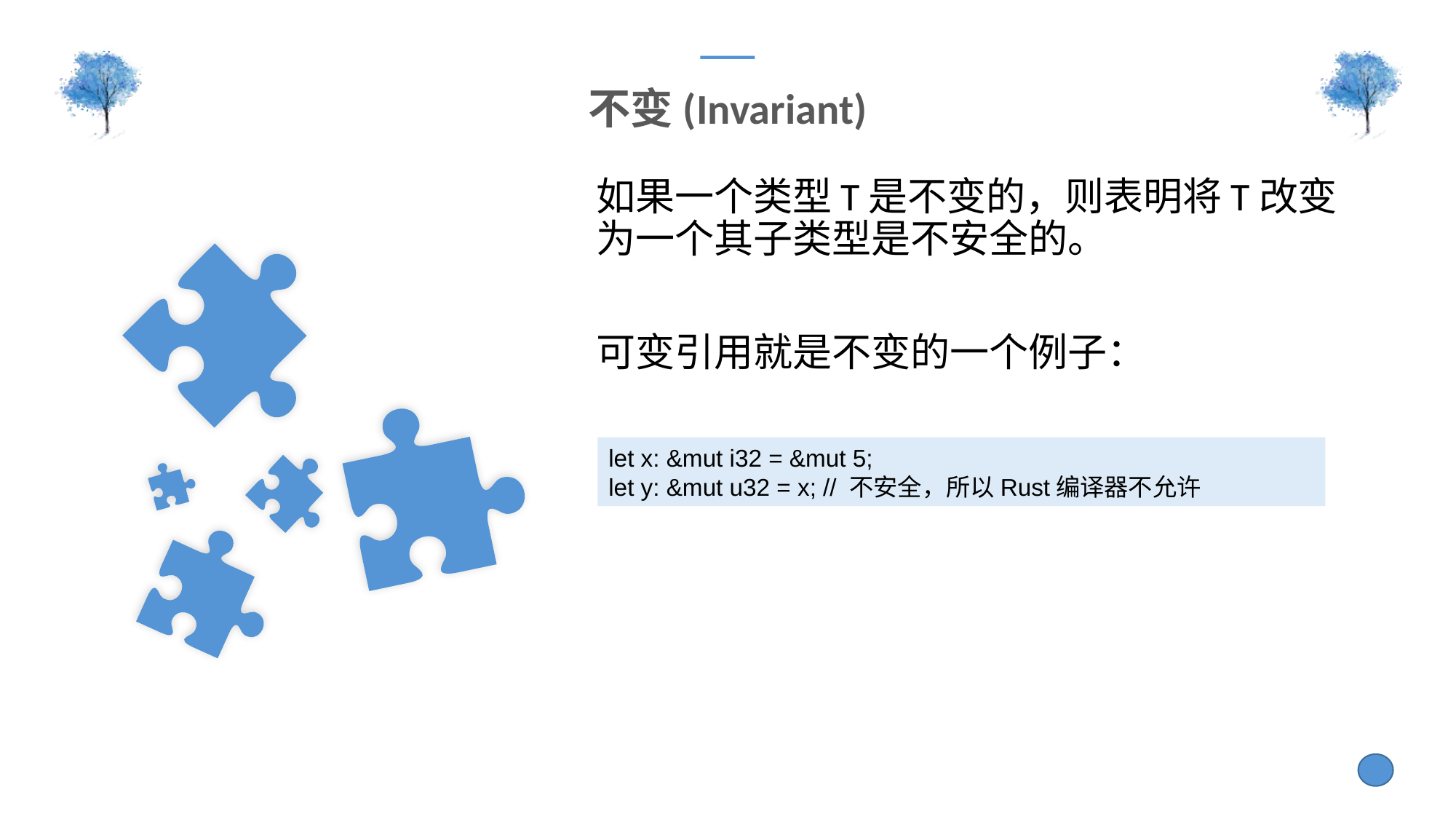

不变(Invariant)
如果一个类型T是不变的，则表明将T改变为一个其子类型是不安全的。

可变引用就是不变的一个例子：

let x: &mut i32 = &mut 5;
let y: &mut u32 = x; // 不安全，所以Rust编译器不允许